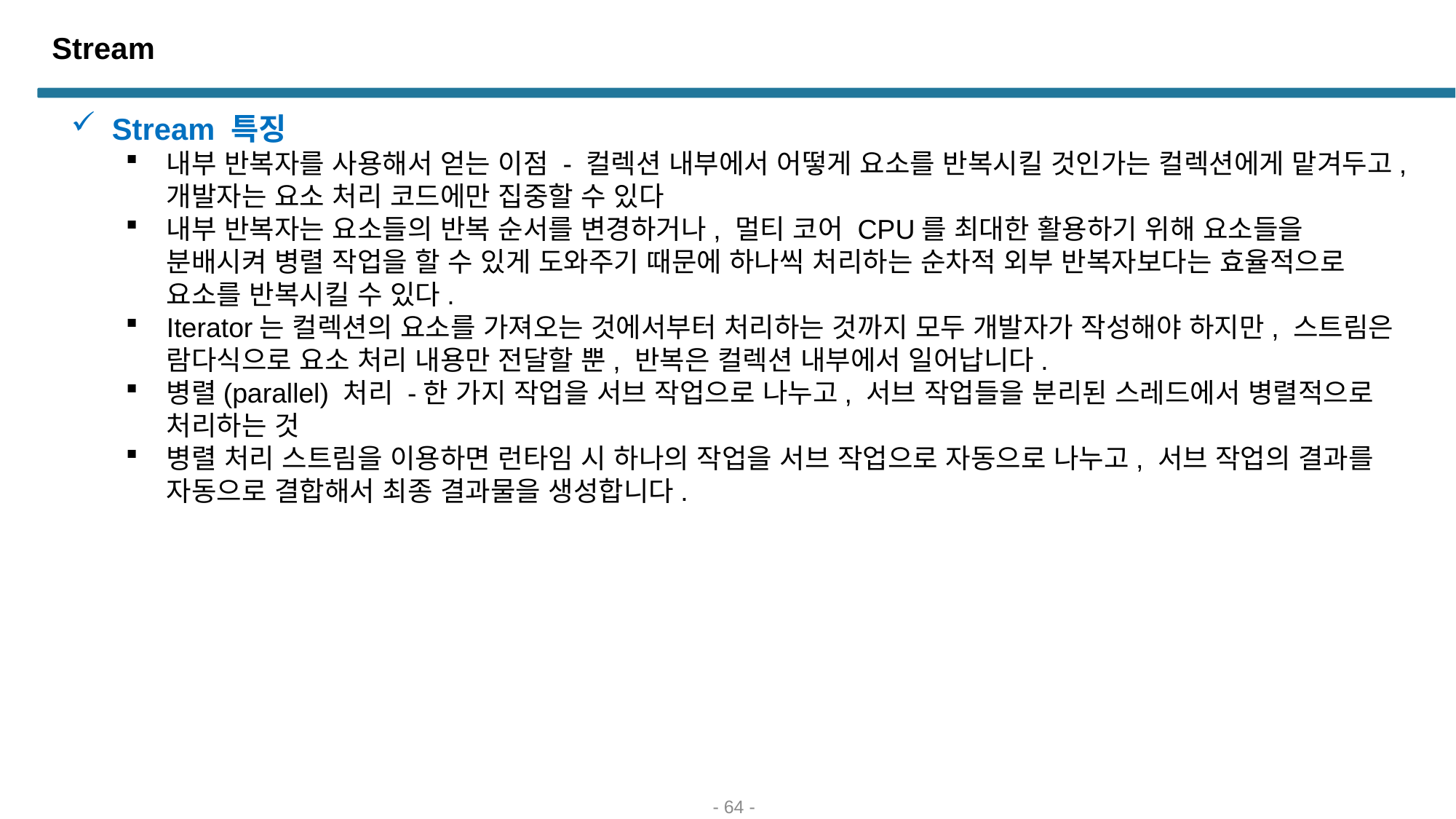

# Stream
Stream 특징
내부 반복자를 사용해서 얻는 이점 - 컬렉션 내부에서 어떻게 요소를 반복시킬 것인가는 컬렉션에게 맡겨두고, 개발자는 요소 처리 코드에만 집중할 수 있다
내부 반복자는 요소들의 반복 순서를 변경하거나, 멀티 코어 CPU를 최대한 활용하기 위해 요소들을 분배시켜 병렬 작업을 할 수 있게 도와주기 때문에 하나씩 처리하는 순차적 외부 반복자보다는 효율적으로 요소를 반복시킬 수 있다.
Iterator는 컬렉션의 요소를 가져오는 것에서부터 처리하는 것까지 모두 개발자가 작성해야 하지만, 스트림은 람다식으로 요소 처리 내용만 전달할 뿐, 반복은 컬렉션 내부에서 일어납니다.
병렬(parallel) 처리 -한 가지 작업을 서브 작업으로 나누고, 서브 작업들을 분리된 스레드에서 병렬적으로 처리하는 것
병렬 처리 스트림을 이용하면 런타임 시 하나의 작업을 서브 작업으로 자동으로 나누고, 서브 작업의 결과를 자동으로 결합해서 최종 결과물을 생성합니다.
- 64 -